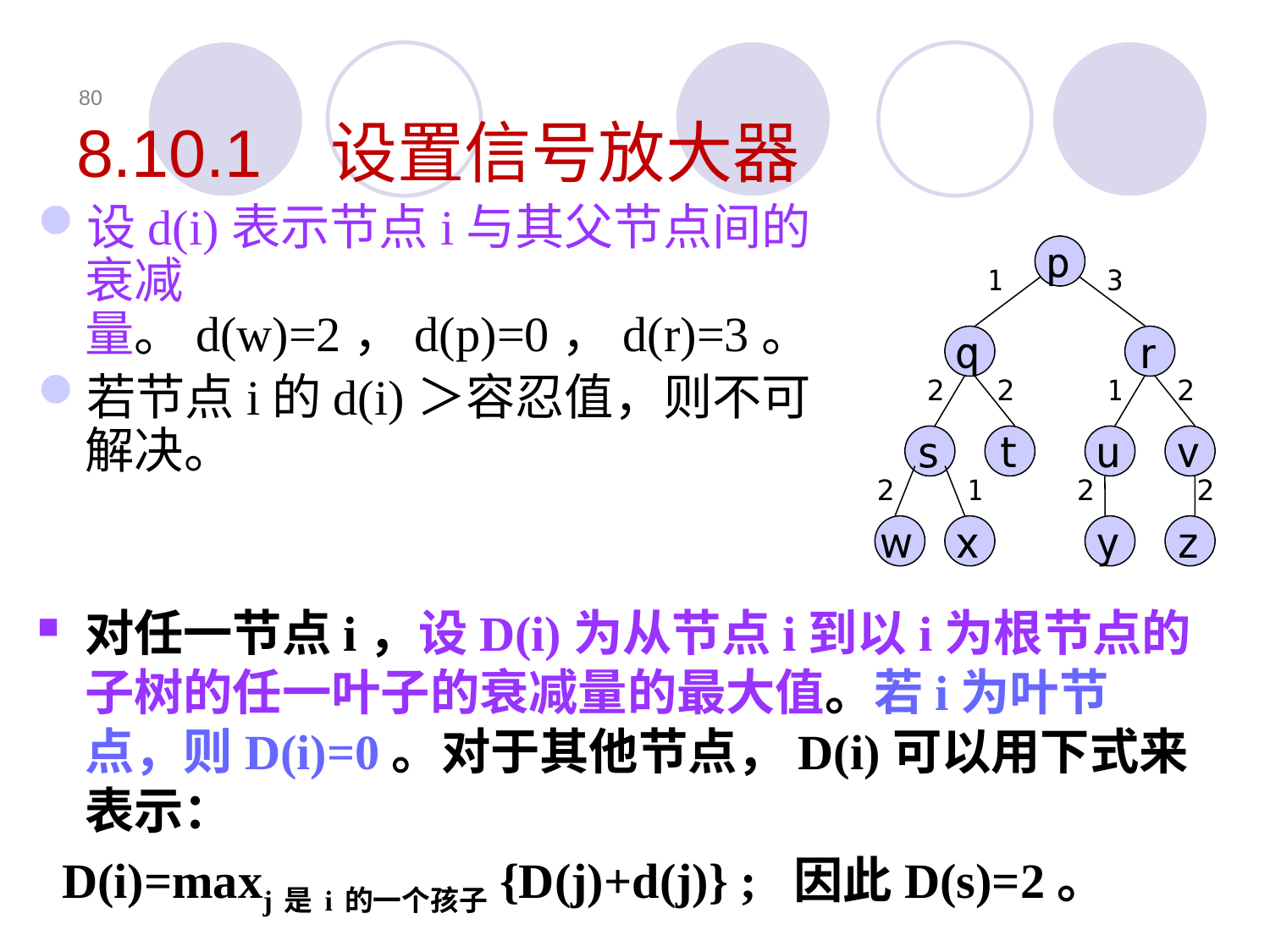

8.10.1	设置信号放大器
80

设d(i)表示节点i与其父节点间的衰减量。d(w)=2，d(p)=0，d(r)=3。
若节点i的d(i)＞容忍值，则不可解决。
p
1
3

q
r
2
2
1
2

s
t
u
v
2

1
2
2

w
x
y
z
对任一节点i，设D(i)为从节点i到以i为根节点的子树的任一叶子的衰减量的最大值。若i为叶节点，则D(i)=0。对于其他节点，D(i)可以用下式来表示：
  D(i)=maxj是i的一个孩子{D(j)+d(j)} ;  因此D(s)=2。